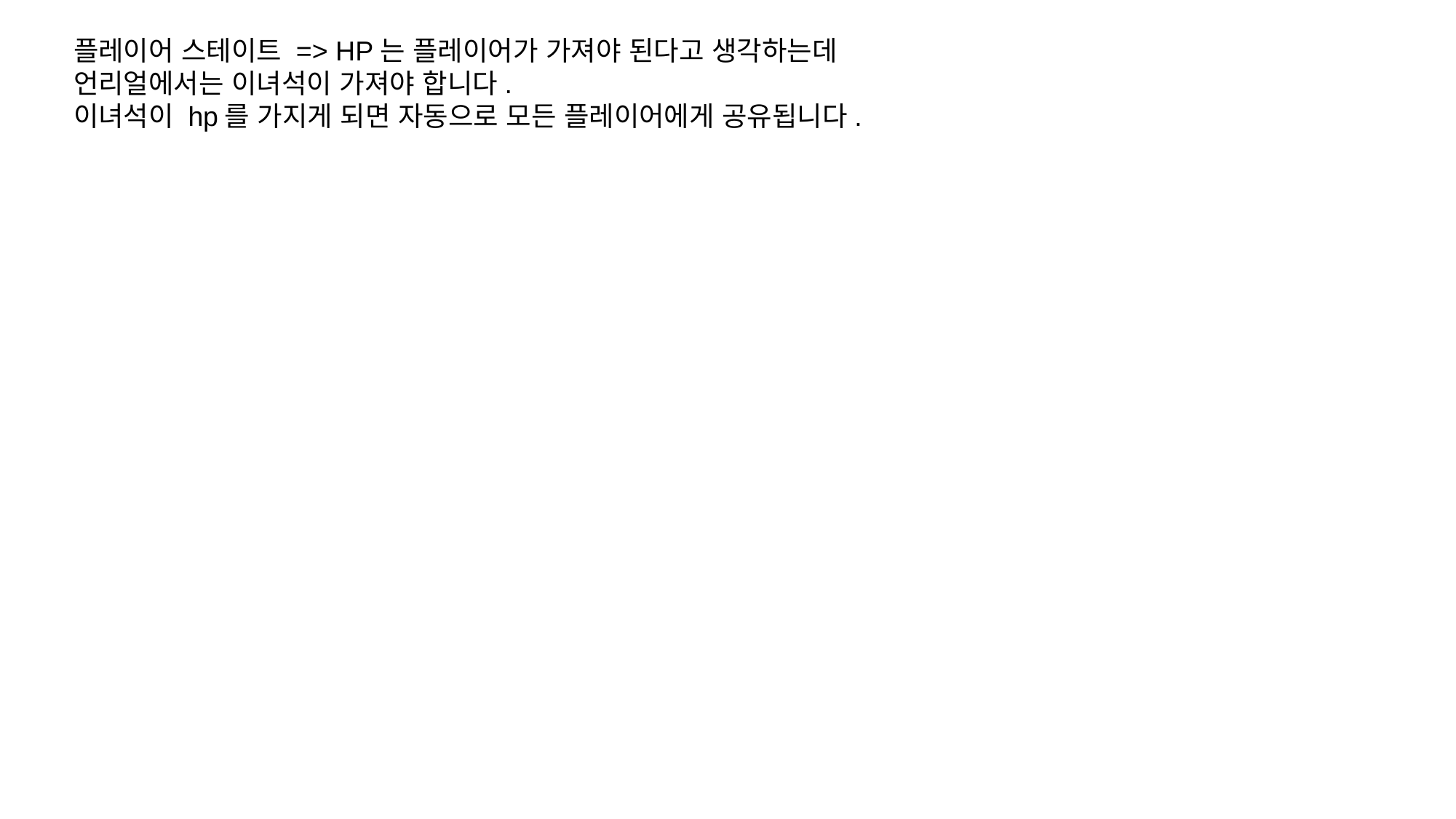

플레이어 스테이트 => HP는 플레이어가 가져야 된다고 생각하는데
언리얼에서는 이녀석이 가져야 합니다.
이녀석이 hp를 가지게 되면 자동으로 모든 플레이어에게 공유됩니다.